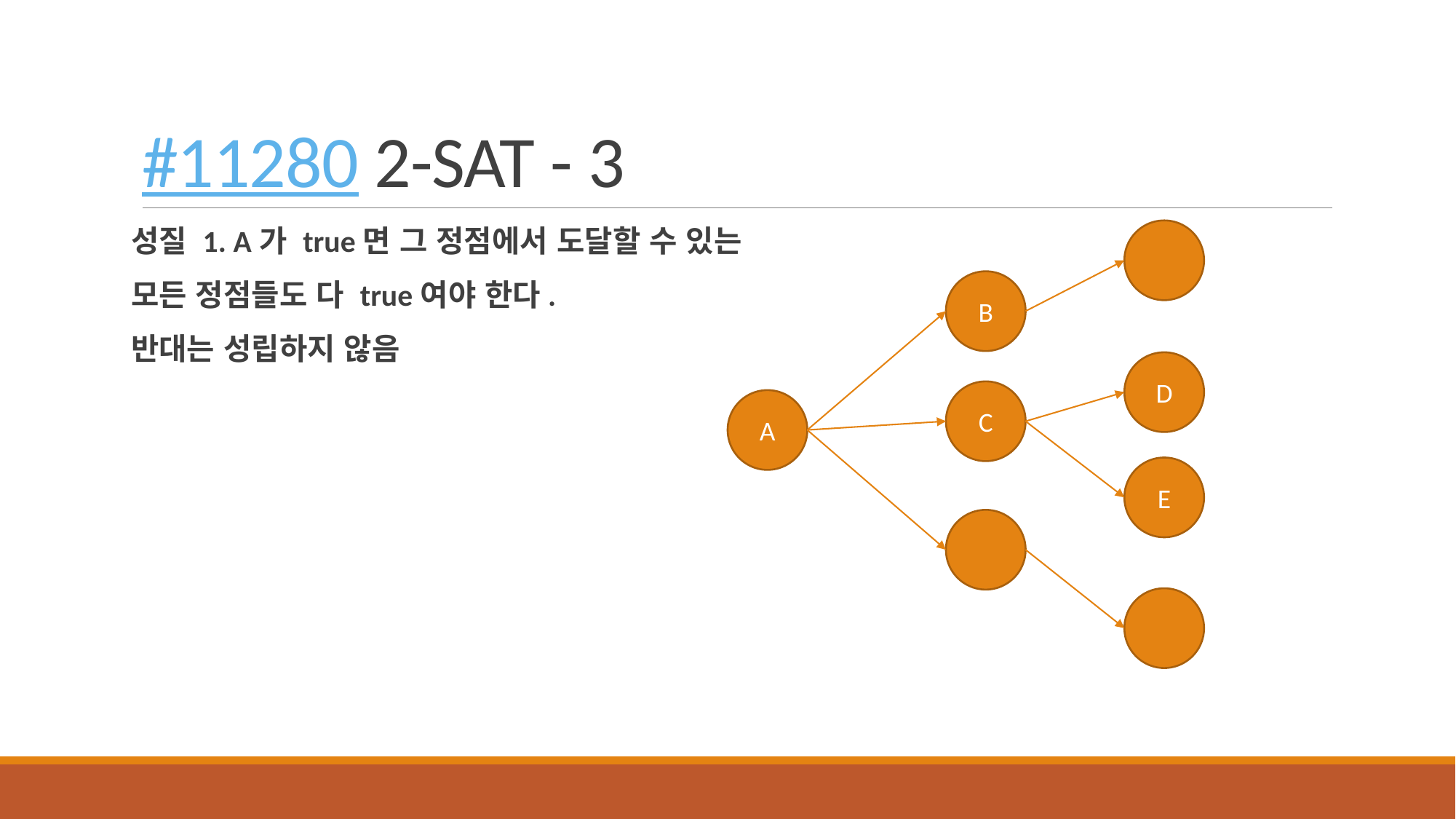

# #11280 2-SAT - 3
성질 1. A가 true면 그 정점에서 도달할 수 있는
모든 정점들도 다 true여야 한다.
반대는 성립하지 않음

B
D
C
A
E